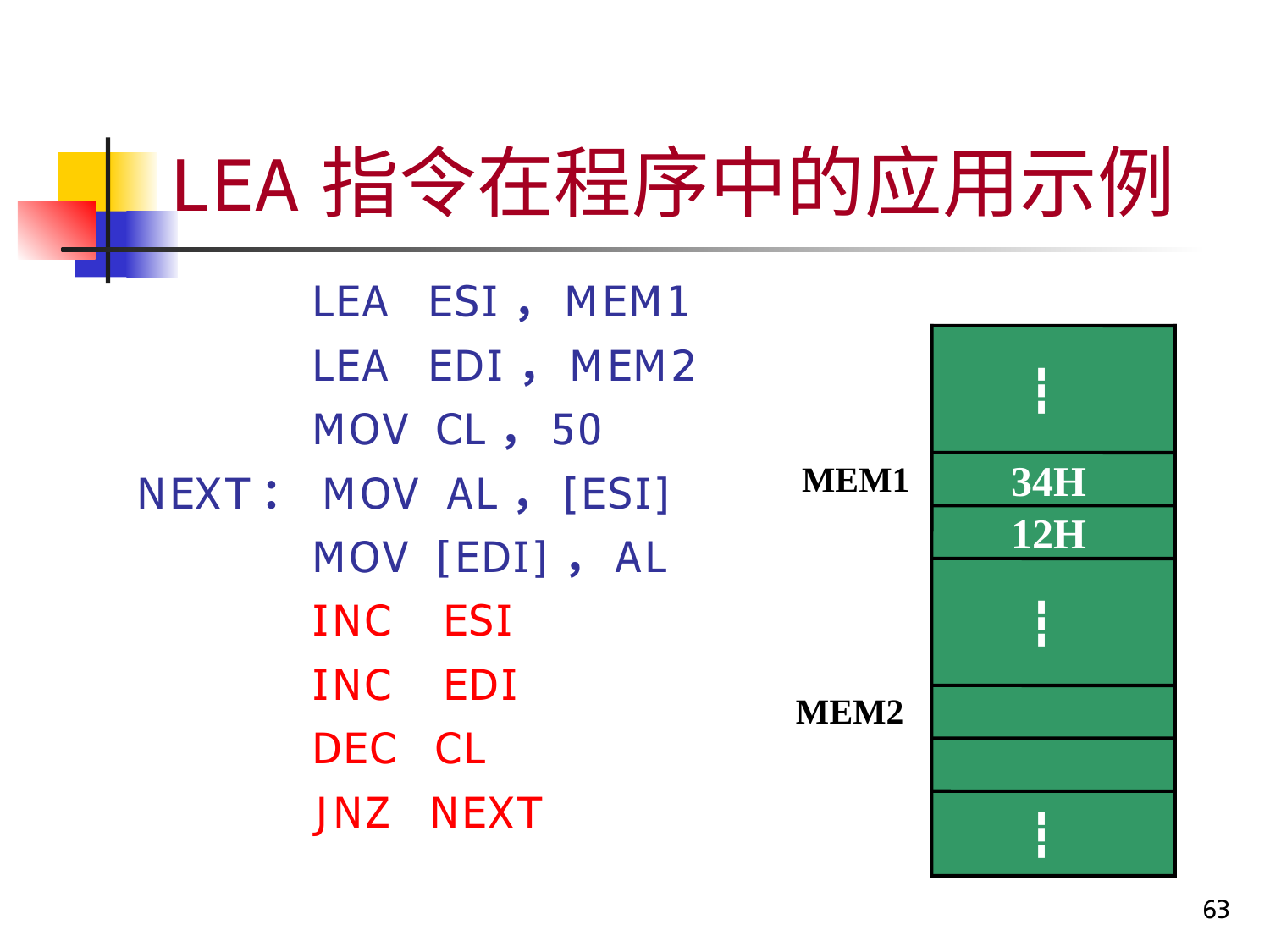

# LEA指令在程序中的应用示例
              LEA   ESI，MEM1
              LEA   EDI，MEM2
              MOV  CL，50
NEXT： MOV  AL，[ESI]
              MOV  [EDI]，AL
              INC    ESI
              INC    EDI
              DEC   CL
              JNZ   NEXT

┇
34H
MEM1

12H

┇
MEM2

┇

63